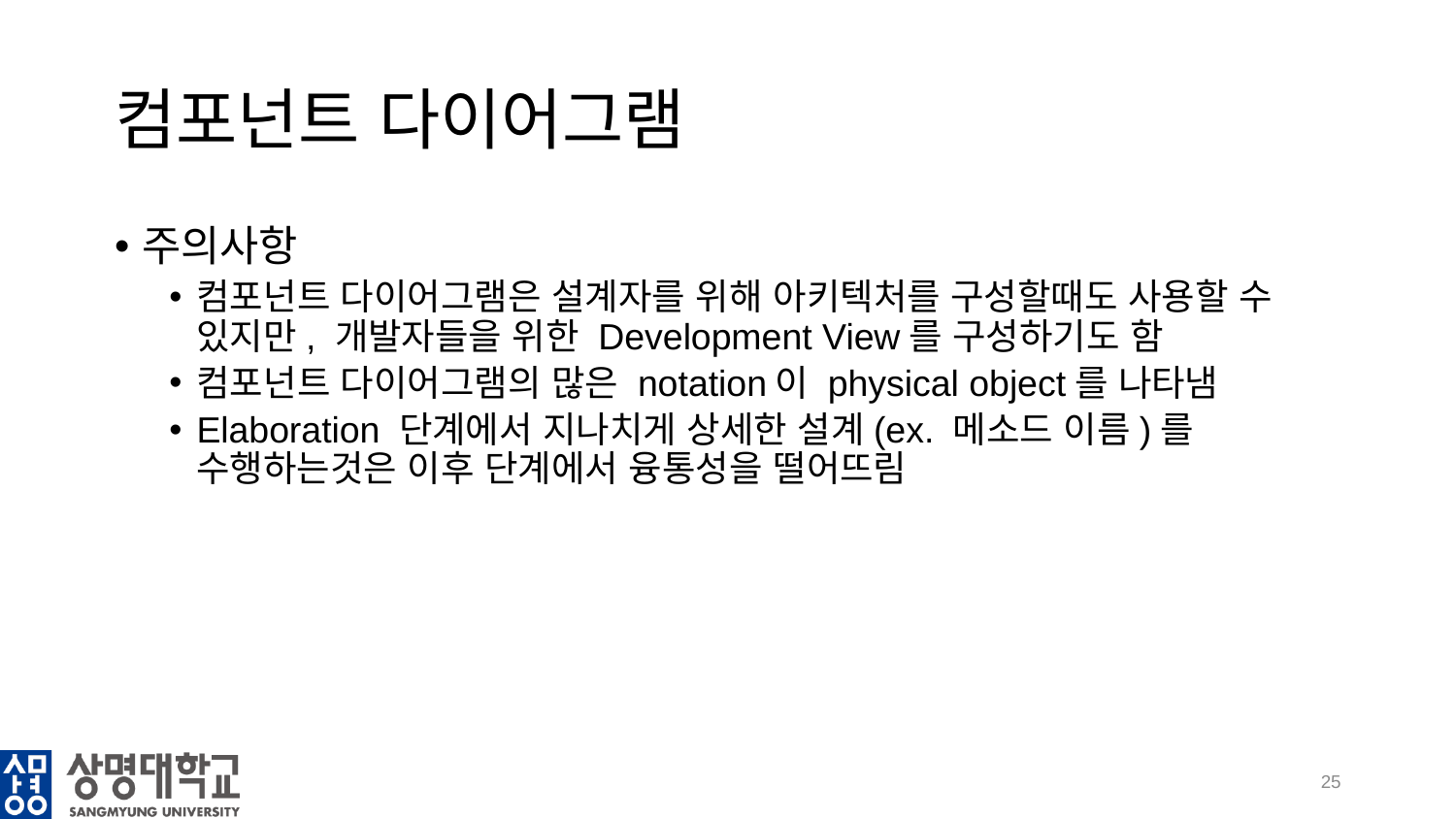

# 컴포넌트 다이어그램
주의사항
컴포넌트 다이어그램은 설계자를 위해 아키텍처를 구성할때도 사용할 수 있지만, 개발자들을 위한 Development View를 구성하기도 함
컴포넌트 다이어그램의 많은 notation이 physical object를 나타냄
Elaboration 단계에서 지나치게 상세한 설계(ex. 메소드 이름)를 수행하는것은 이후 단계에서 융통성을 떨어뜨림
25